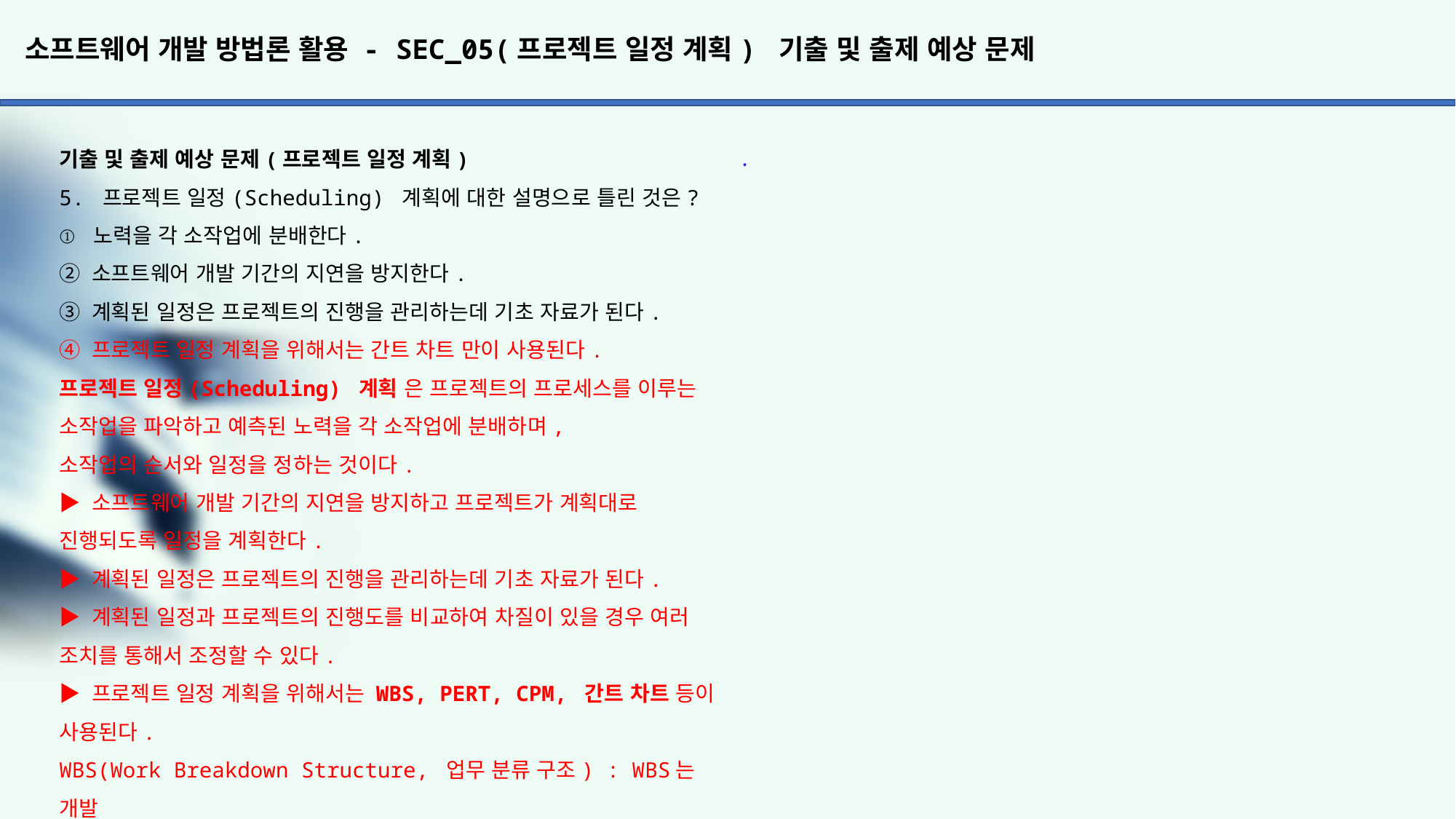

# 소프트웨어 개발 방법론 활용 - SEC_05(프로젝트 일정 계획) 기출 및 출제 예상 문제
.
기출 및 출제 예상 문제(프로젝트 일정 계획)
5. 프로젝트 일정(Scheduling) 계획에 대한 설명으로 틀린 것은? ① 노력을 각 소작업에 분배한다.
② 소프트웨어 개발 기간의 지연을 방지한다.
③ 계획된 일정은 프로젝트의 진행을 관리하는데 기초 자료가 된다.
④ 프로젝트 일정 계획을 위해서는 간트 차트 만이 사용된다.
프로젝트 일정(Scheduling) 계획 은 프로젝트의 프로세스를 이루는 소작업을 파악하고 예측된 노력을 각 소작업에 분배하며,
소작업의 순서와 일정을 정하는 것이다.
▶ 소프트웨어 개발 기간의 지연을 방지하고 프로젝트가 계획대로
진행되도록 일정을 계획한다.
▶ 계획된 일정은 프로젝트의 진행을 관리하는데 기초 자료가 된다.
▶ 계획된 일정과 프로젝트의 진행도를 비교하여 차질이 있을 경우 여러 조치를 통해서 조정할 수 있다.
▶ 프로젝트 일정 계획을 위해서는 WBS, PERT, CPM, 간트 차트 등이 사용된다.
WBS(Work Breakdown Structure, 업무 분류 구조) : WBS는 개발
프로젝트를 여러 개의 작은 관리 단위(소작업)로 분할하여 계층적
으로 기술한 업무 구조이다.